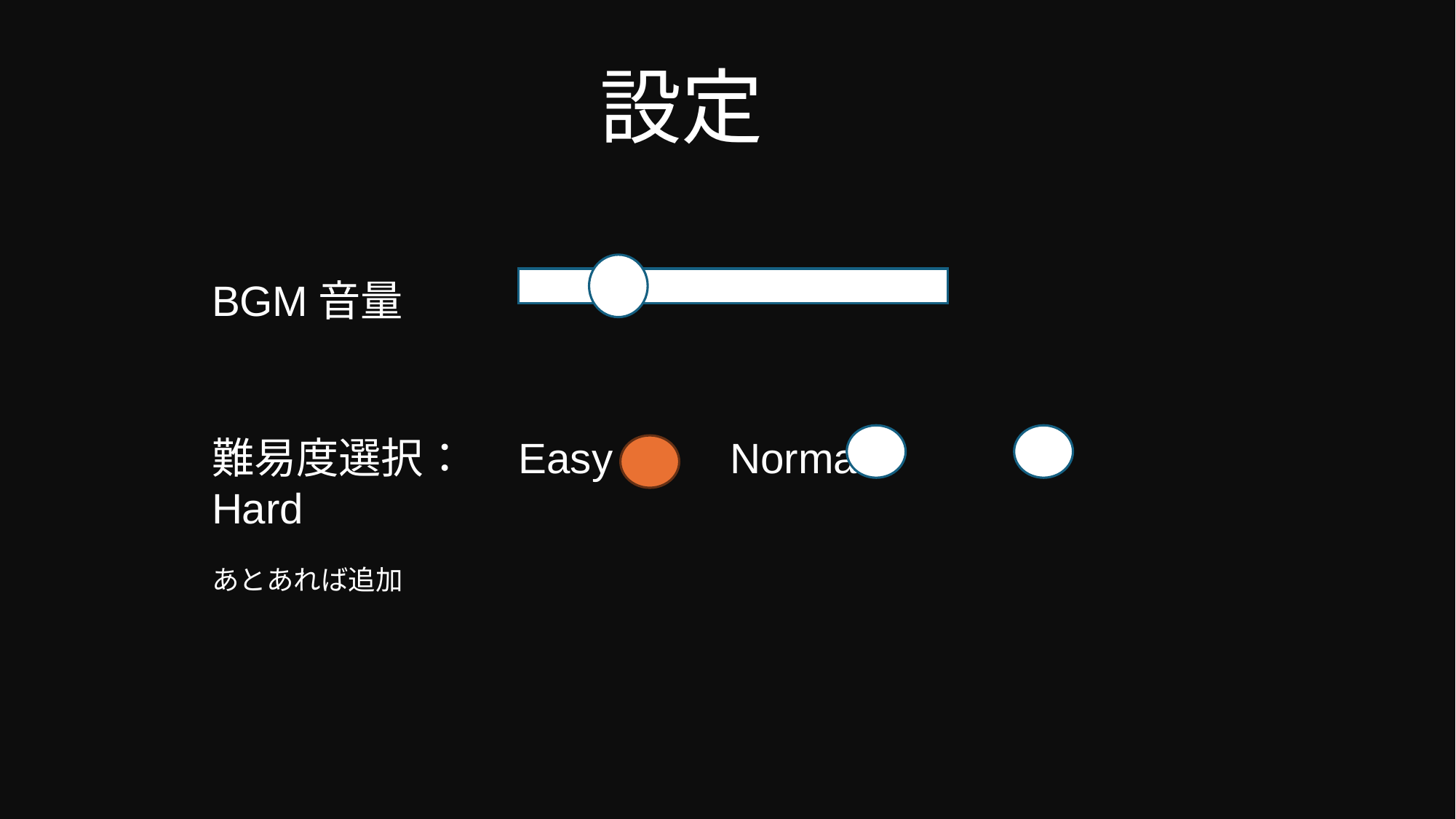

設定

BGM音量

難易度選択：　Easy 　　Normal 　 Hard

あとあれば追加